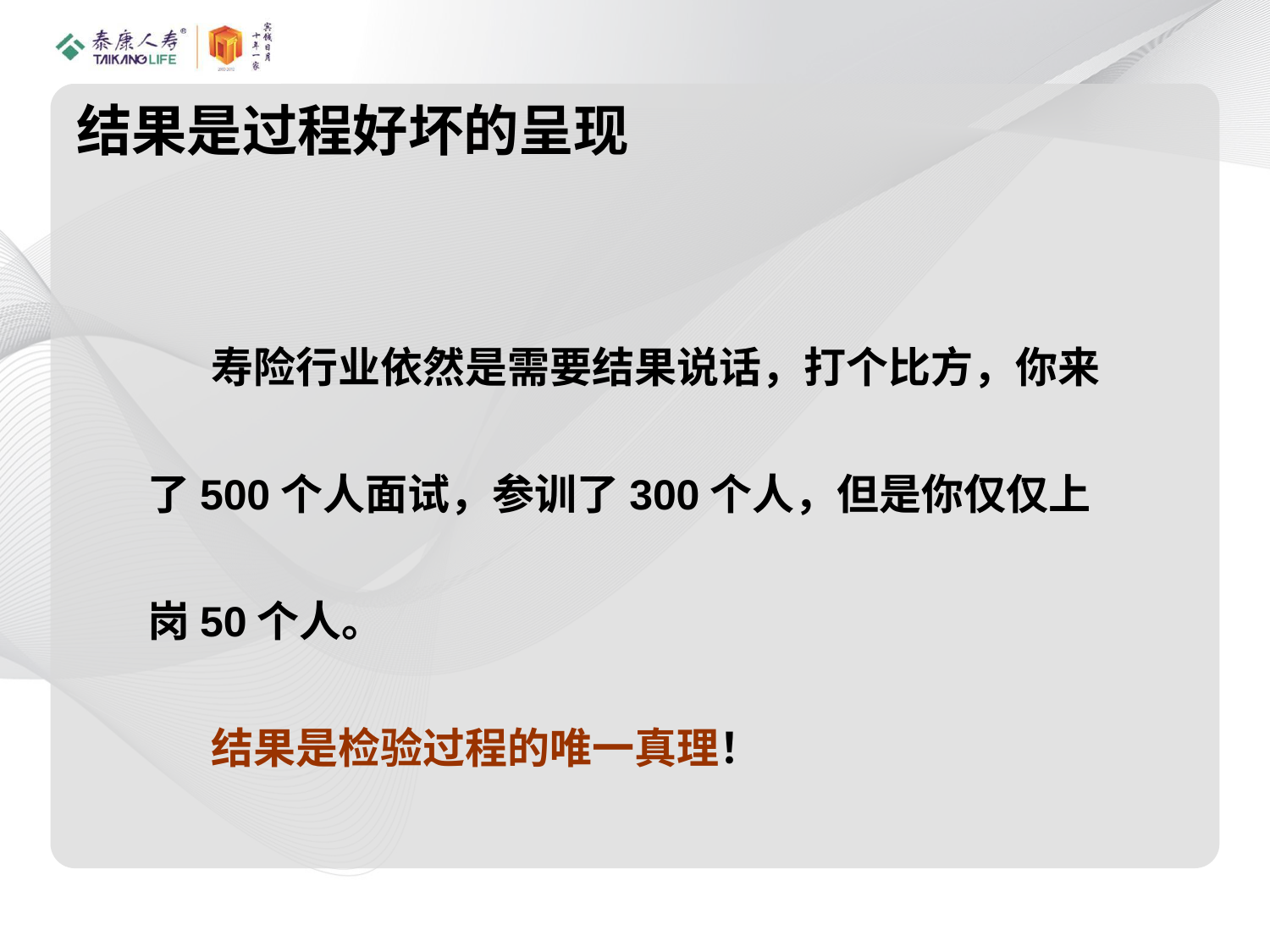

结果是过程好坏的呈现
寿险行业依然是需要结果说话，打个比方，你来了500个人面试，参训了300个人，但是你仅仅上岗50个人。
结果是检验过程的唯一真理！